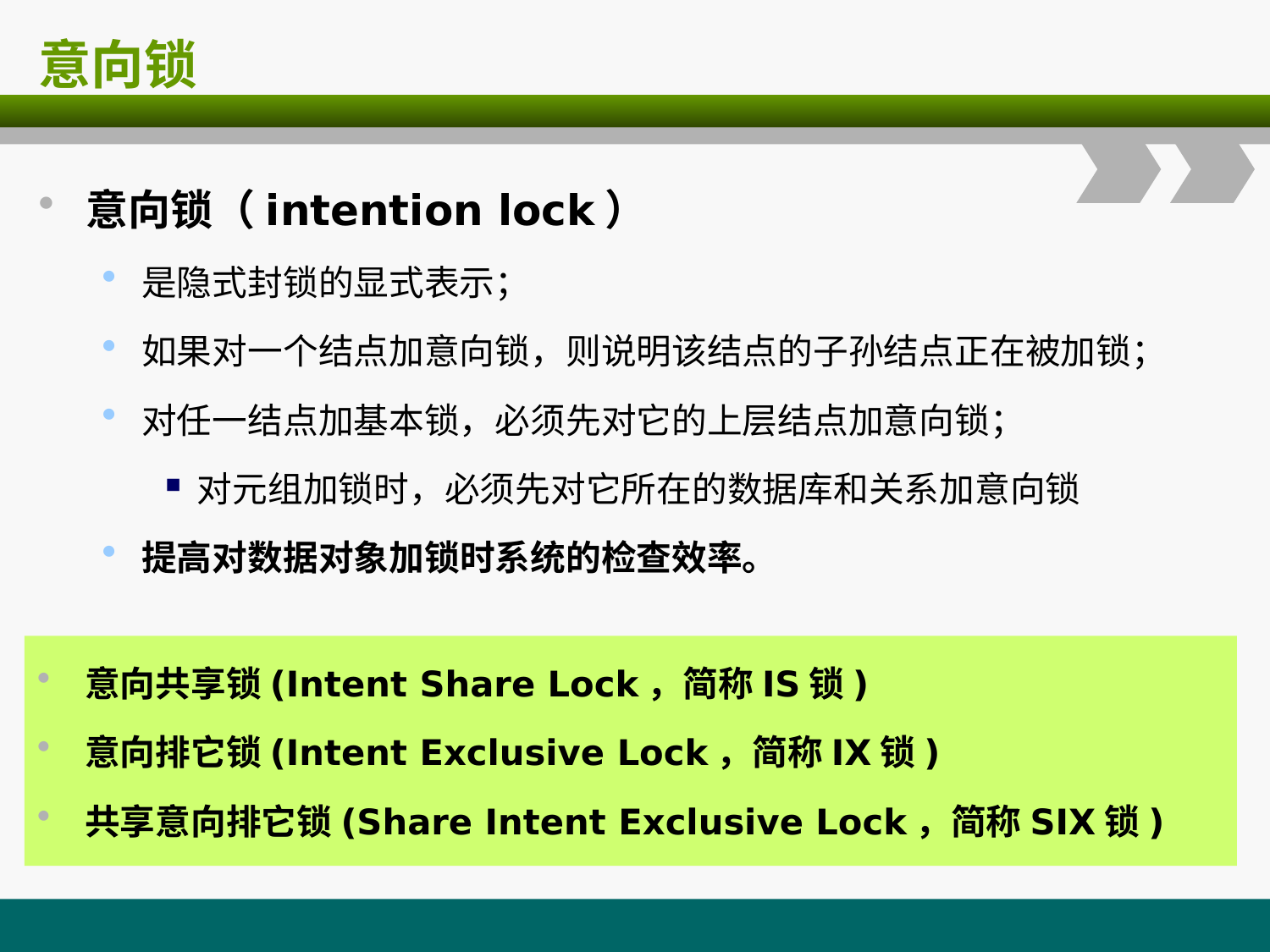

# 意向锁
意向锁（intention lock）
是隐式封锁的显式表示；
如果对一个结点加意向锁，则说明该结点的子孙结点正在被加锁；
对任一结点加基本锁，必须先对它的上层结点加意向锁；
对元组加锁时，必须先对它所在的数据库和关系加意向锁
提高对数据对象加锁时系统的检查效率。
意向共享锁(Intent Share Lock，简称IS锁)
意向排它锁(Intent Exclusive Lock，简称IX锁)
共享意向排它锁(Share Intent Exclusive Lock，简称SIX锁)